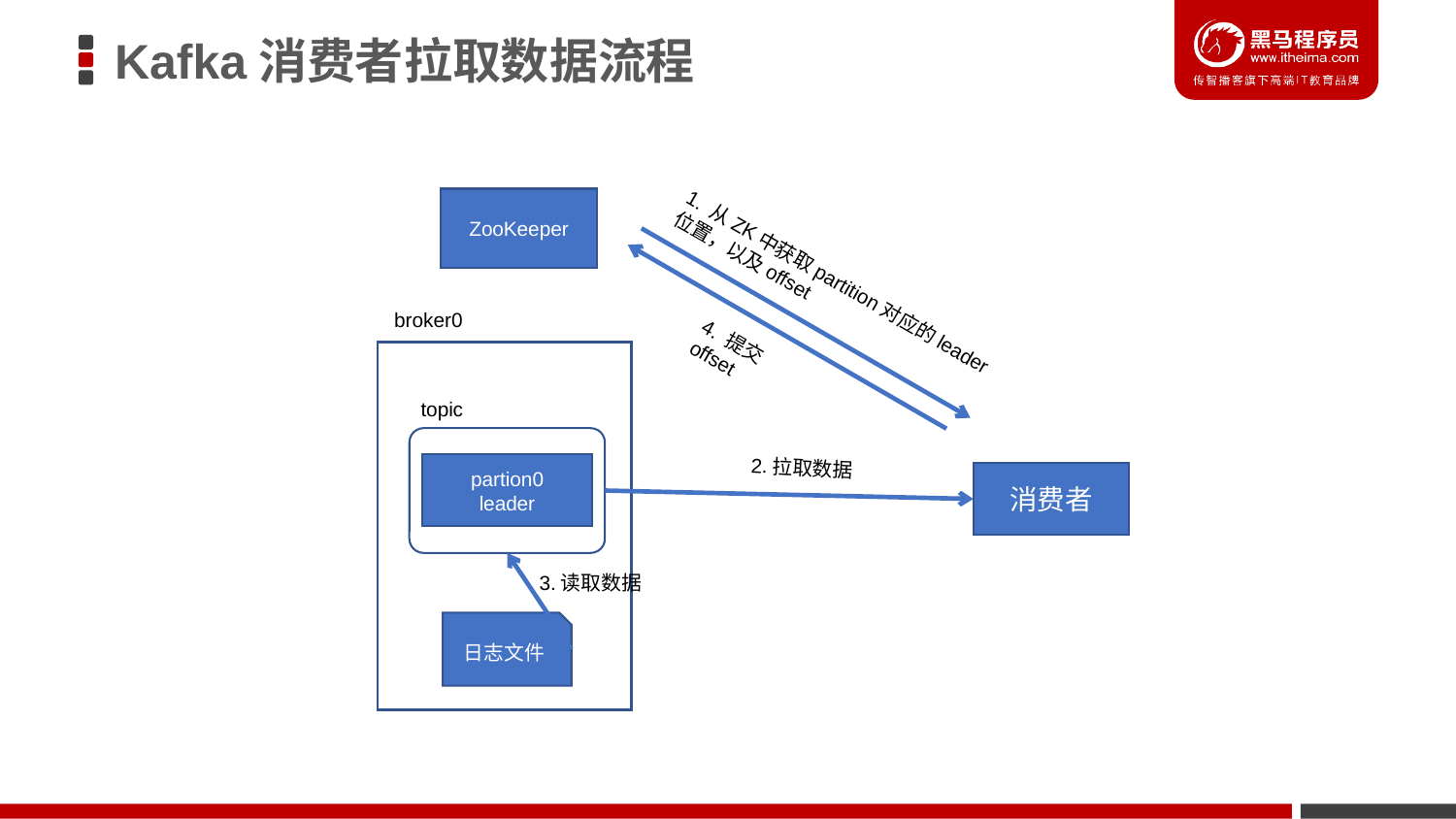

# Kafka消费者拉取数据流程
ZooKeeper
1. 从ZK中获取partition对应的leader位置，以及offset
broker0
4. 提交offset

topic

2.拉取数据
partion0
leader
消费者
3.读取数据
日志文件